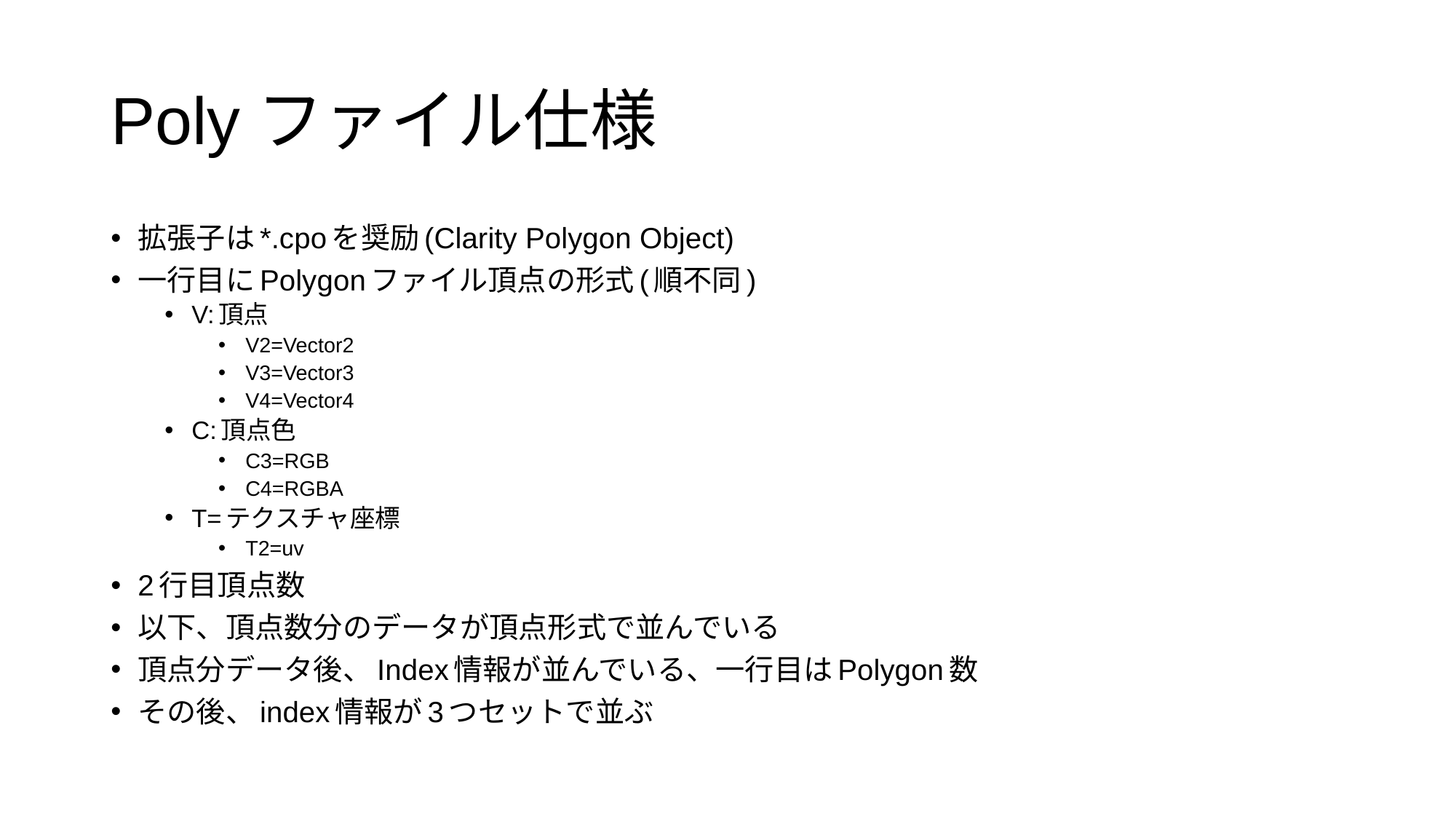

# Polyファイル仕様
拡張子は*.cpoを奨励(Clarity Polygon Object)
一行目にPolygonファイル頂点の形式(順不同)
V:頂点
V2=Vector2
V3=Vector3
V4=Vector4
C:頂点色
C3=RGB
C4=RGBA
T=テクスチャ座標
T2=uv
2行目頂点数
以下、頂点数分のデータが頂点形式で並んでいる
頂点分データ後、Index情報が並んでいる、一行目はPolygon数
その後、index情報が3つセットで並ぶ